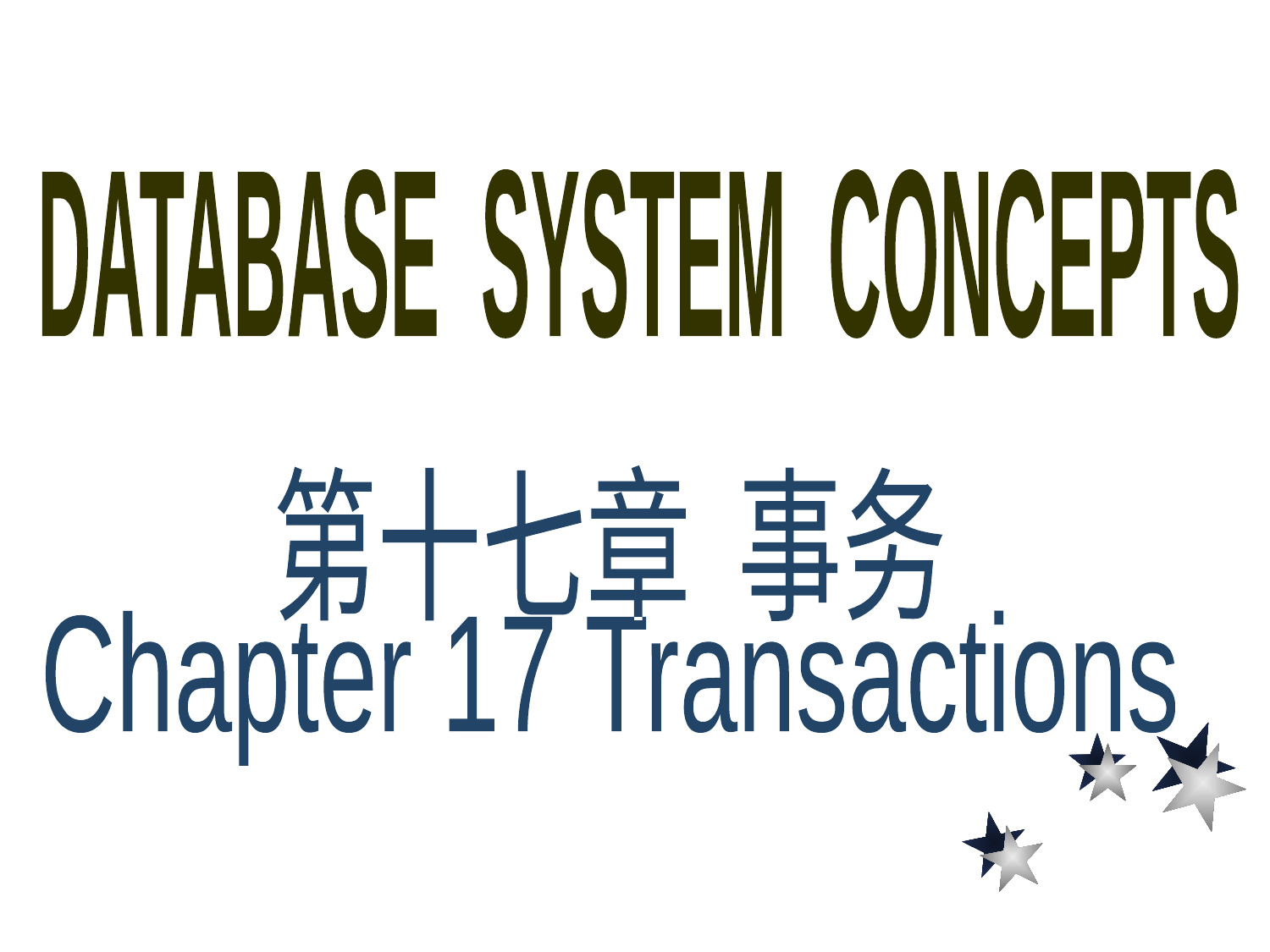

DATABASE  SYSTEM  CONCEPTS
第十七章  事务
Chapter 17 Transactions